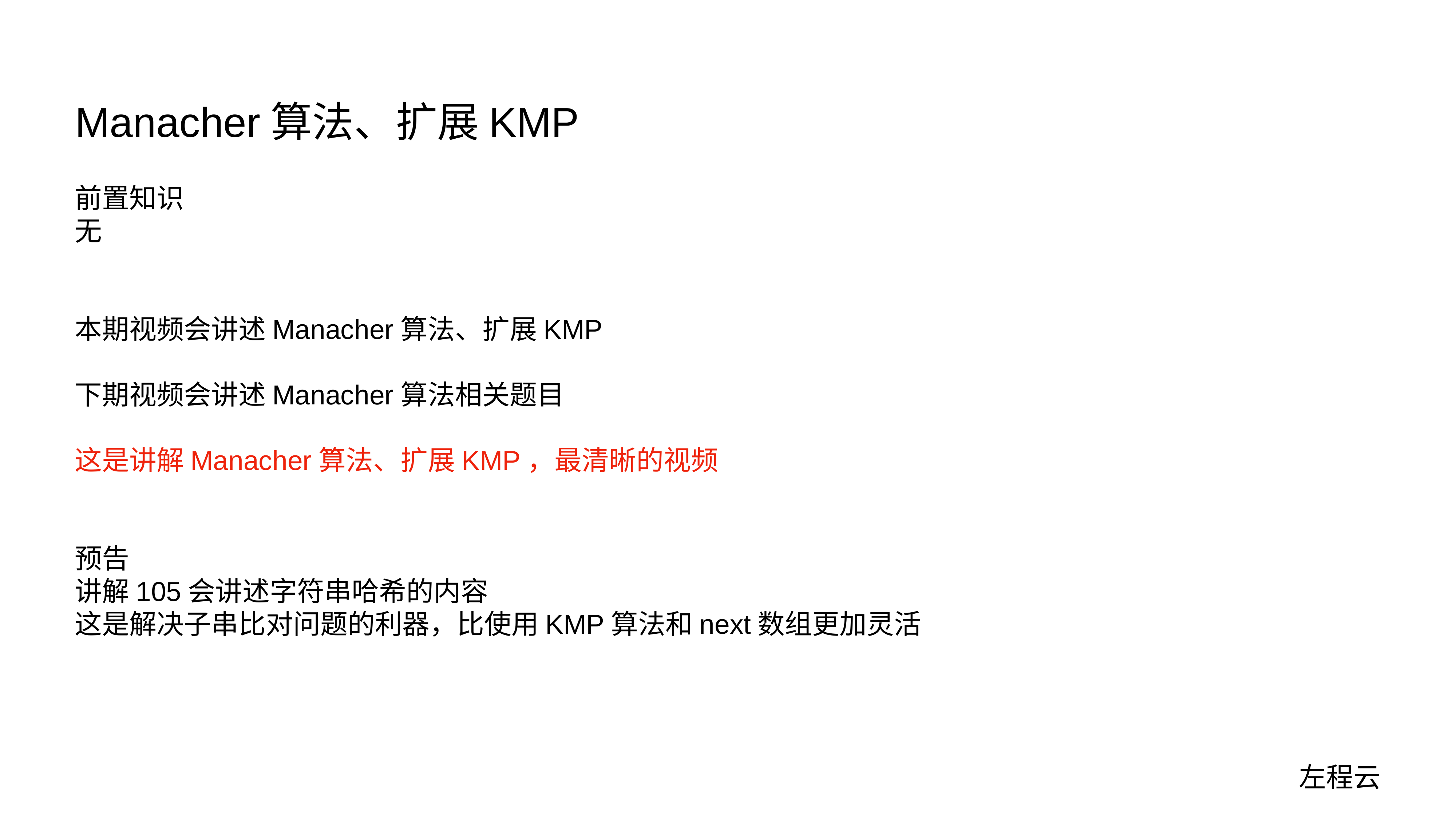

# Manacher算法、扩展KMP
前置知识
无

本期视频会讲述Manacher算法、扩展KMP

下期视频会讲述Manacher算法相关题目

这是讲解Manacher算法、扩展KMP，最清晰的视频

预告
讲解105会讲述字符串哈希的内容
这是解决子串比对问题的利器，比使用KMP算法和next数组更加灵活
左程云